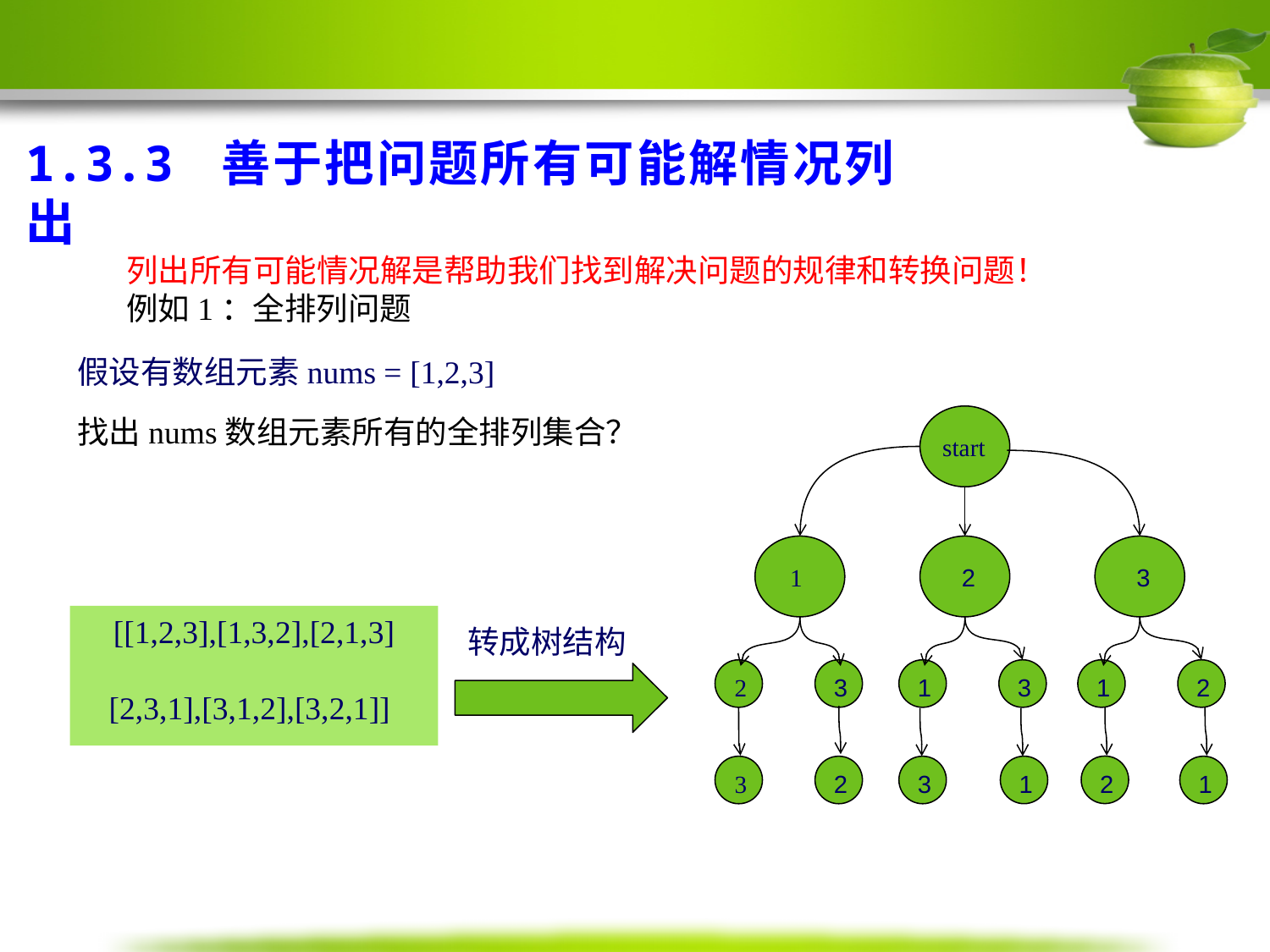

1.3.3 善于把问题所有可能解情况列出
列出所有可能情况解是帮助我们找到解决问题的规律和转换问题！
例如1：全排列问题

假设有数组元素nums = [1,2,3]
找出nums数组元素所有的全排列集合？

start

1

2

3

2

3

1

3

1

2

2

1

3

2

3

1

[[1,2,3],[1,3,2],[2,1,3]

[2,3,1],[3,1,2],[3,2,1]]
转成树结构